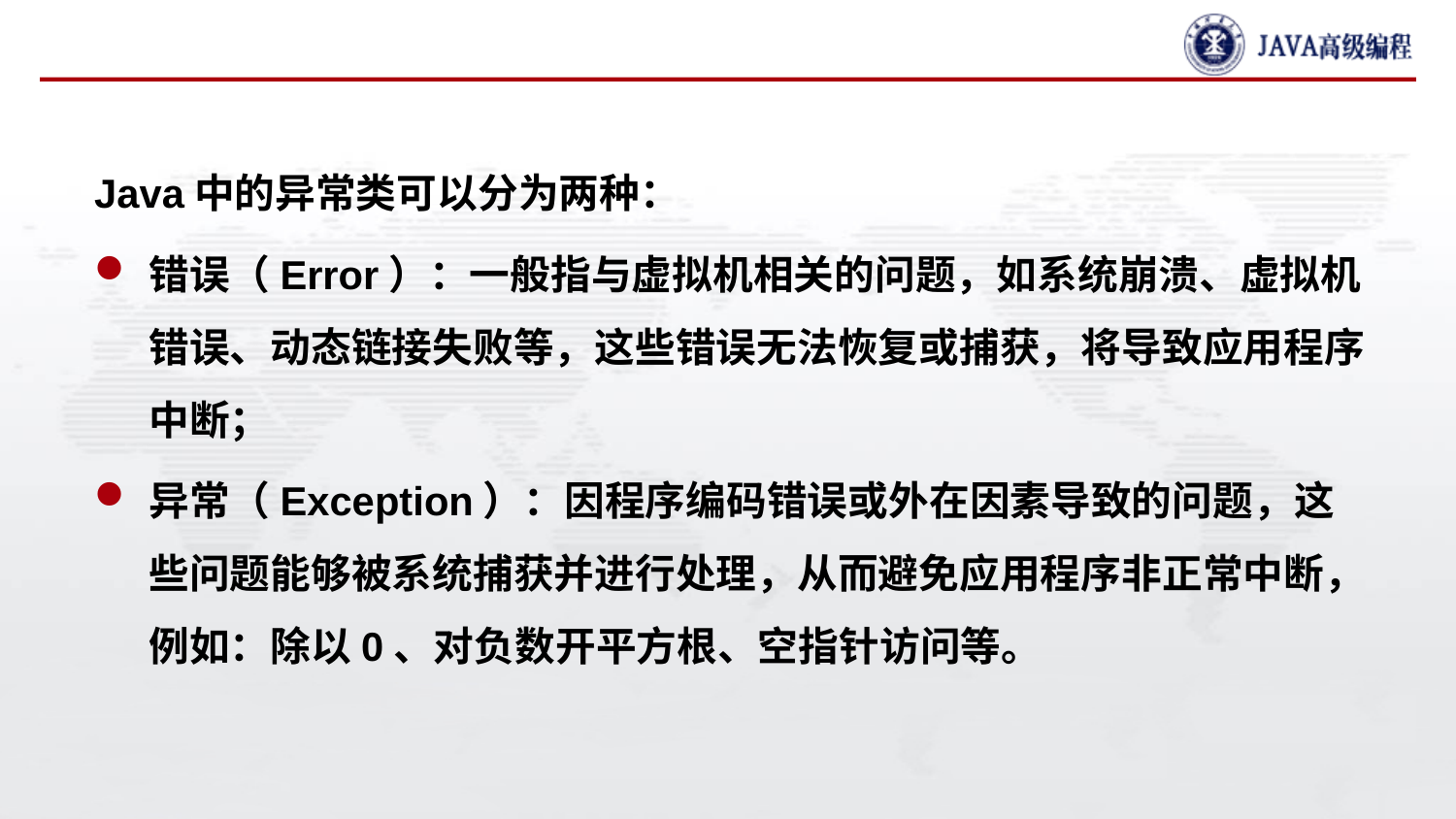

#
Java中的异常类可以分为两种：
错误（Error）：一般指与虚拟机相关的问题，如系统崩溃、虚拟机错误、动态链接失败等，这些错误无法恢复或捕获，将导致应用程序中断；
异常（Exception）：因程序编码错误或外在因素导致的问题，这些问题能够被系统捕获并进行处理，从而避免应用程序非正常中断，例如：除以0、对负数开平方根、空指针访问等。